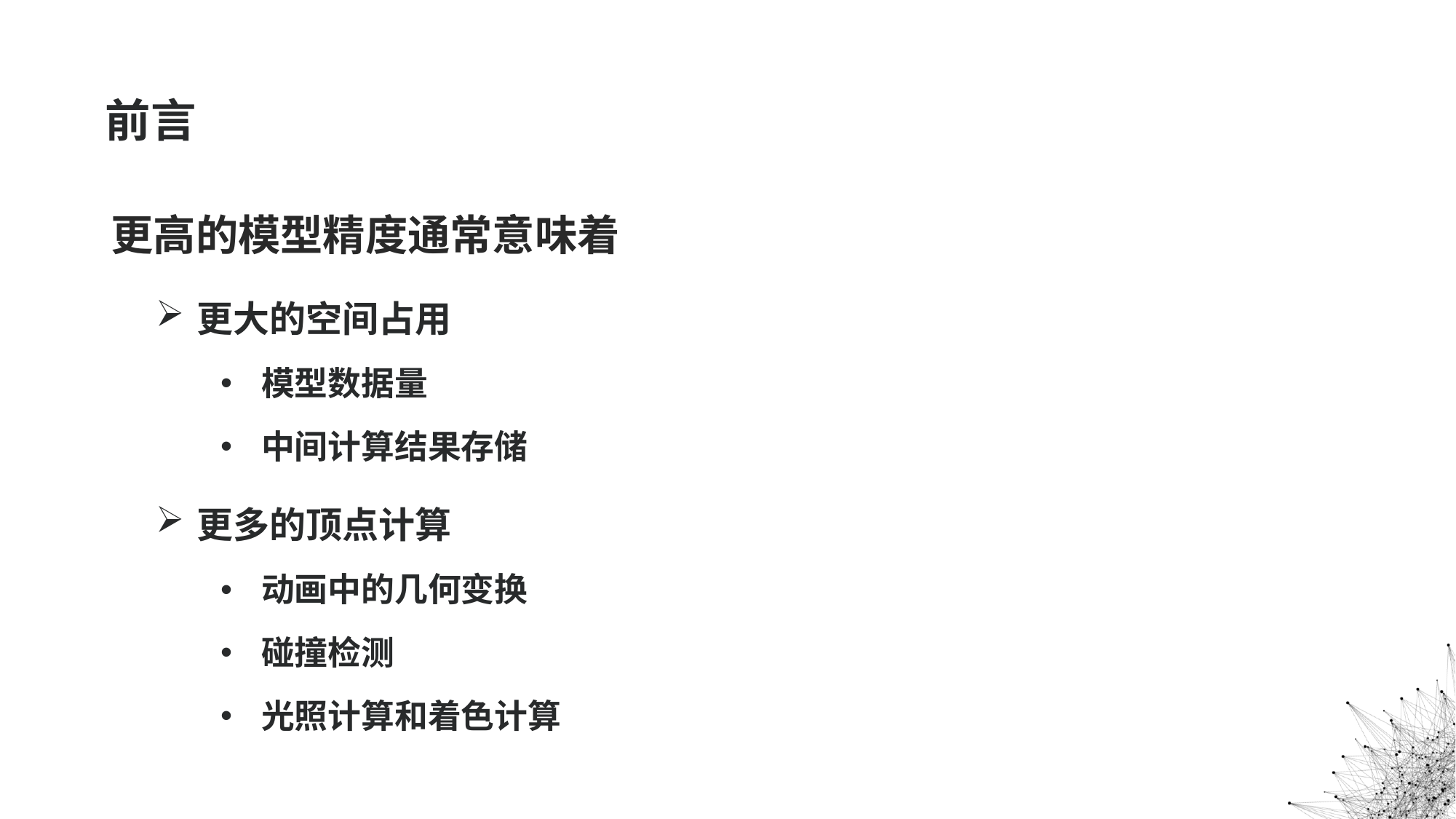

# 前言
更高的模型精度通常意味着
更大的空间占用
模型数据量
中间计算结果存储
更多的顶点计算
动画中的几何变换
碰撞检测
光照计算和着色计算